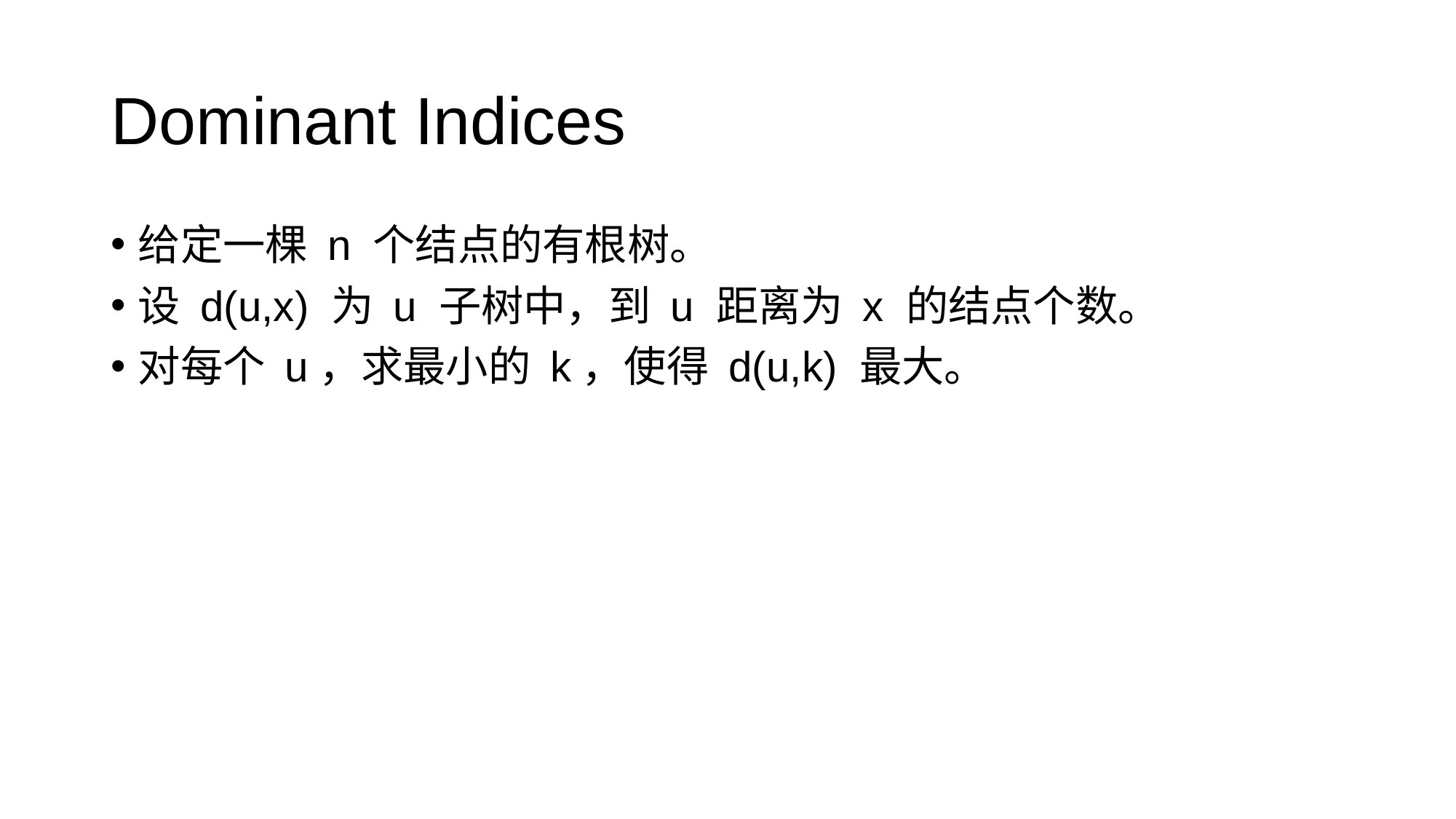

# Dominant Indices
给定一棵 n 个结点的有根树。
设 d(u,x) 为 u 子树中，到 u 距离为 x 的结点个数。
对每个 u，求最小的 k，使得 d(u,k) 最大。